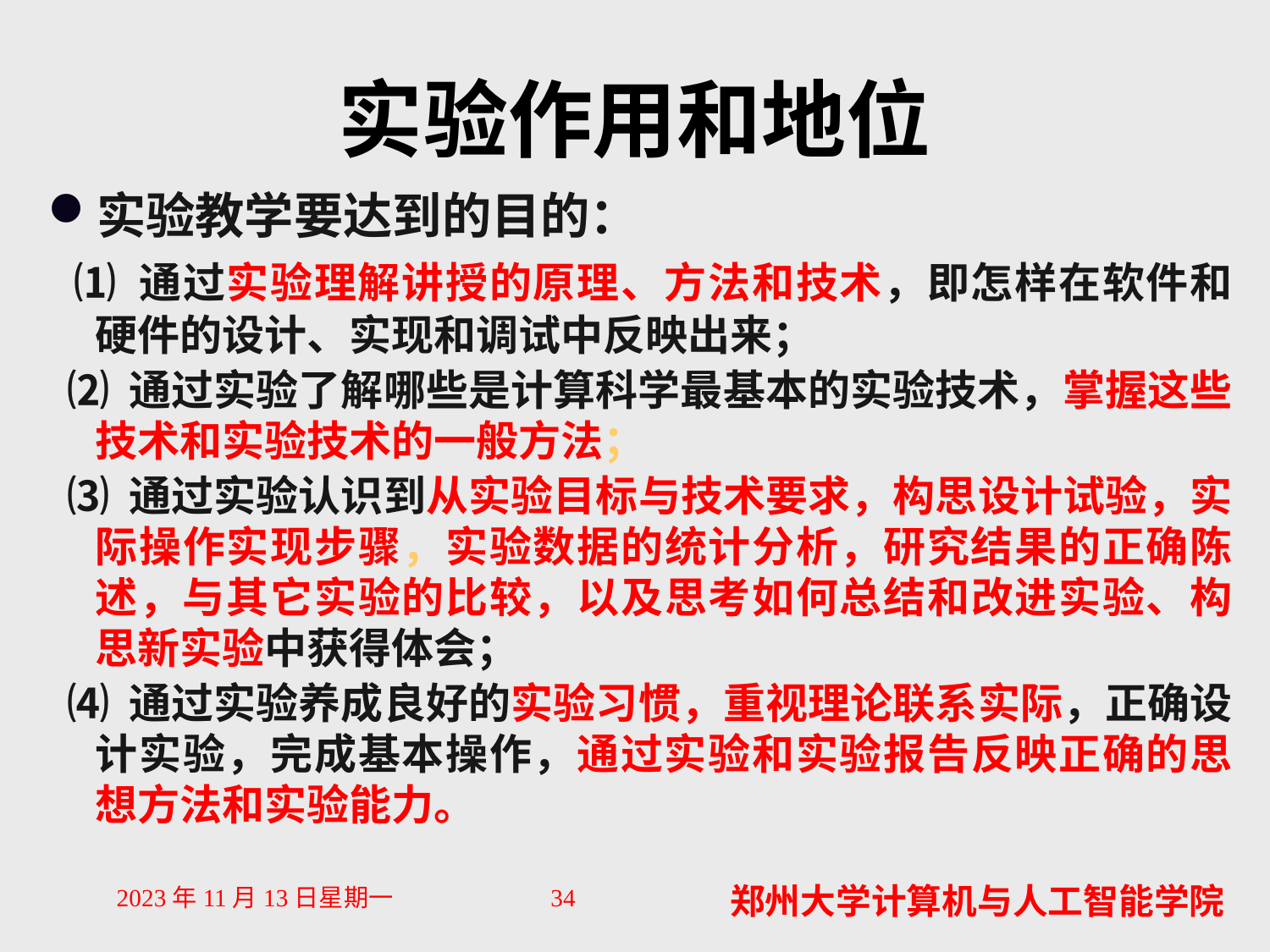

# 实验作用和地位
实验教学要达到的目的：
  ⑴ 通过实验理解讲授的原理、方法和技术，即怎样在软件和硬件的设计、实现和调试中反映出来；
  ⑵ 通过实验了解哪些是计算科学最基本的实验技术，掌握这些技术和实验技术的一般方法；
  ⑶ 通过实验认识到从实验目标与技术要求，构思设计试验，实际操作实现步骤，实验数据的统计分析，研究结果的正确陈述，与其它实验的比较，以及思考如何总结和改进实验、构思新实验中获得体会；
  ⑷ 通过实验养成良好的实验习惯，重视理论联系实际，正确设计实验，完成基本操作，通过实验和实验报告反映正确的思想方法和实验能力。